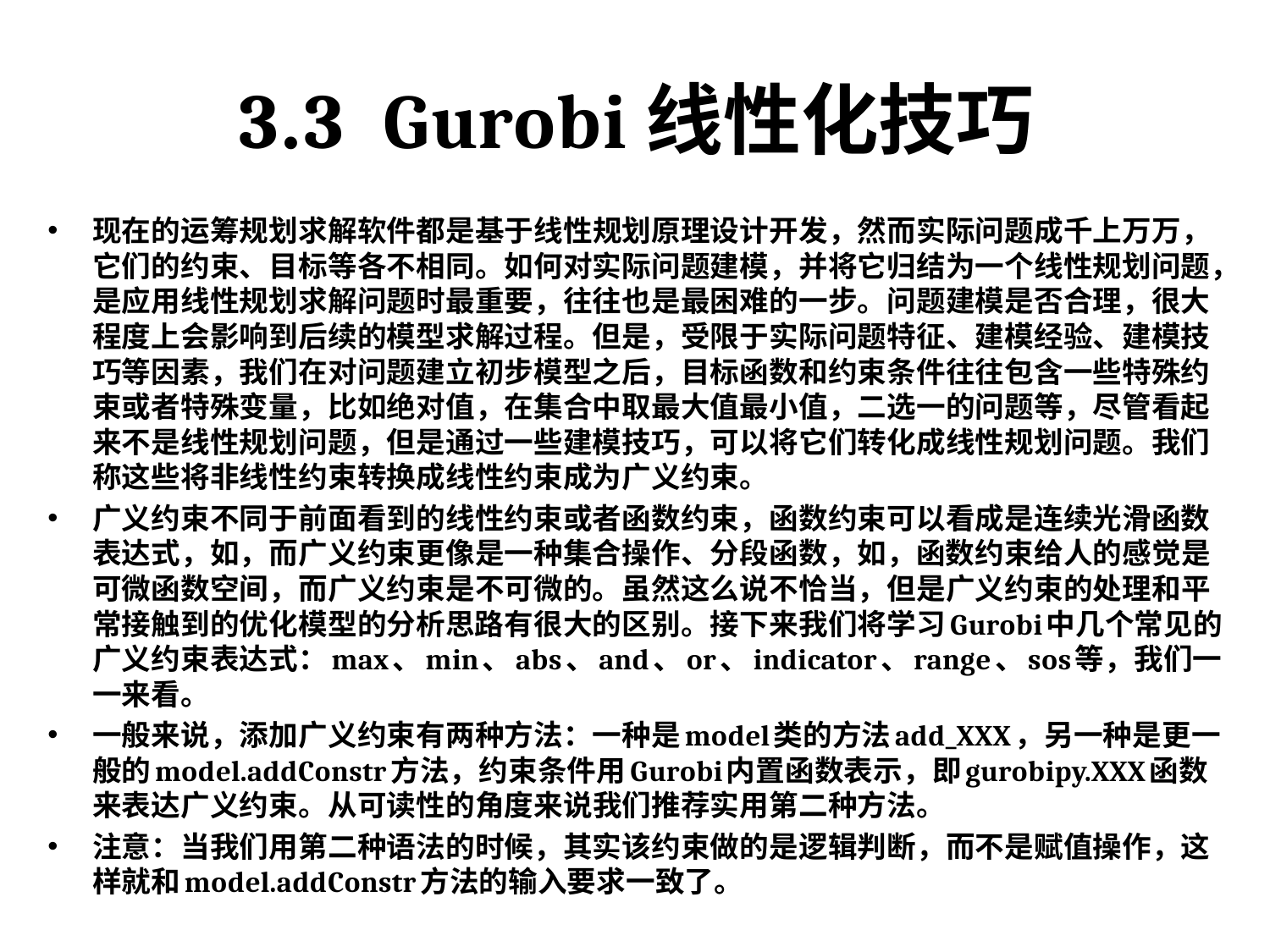

# 3.3  Gurobi线性化技巧
现在的运筹规划求解软件都是基于线性规划原理设计开发，然而实际问题成千上万万，它们的约束、目标等各不相同。如何对实际问题建模，并将它归结为一个线性规划问题，是应用线性规划求解问题时最重要，往往也是最困难的一步。问题建模是否合理，很大程度上会影响到后续的模型求解过程。但是，受限于实际问题特征、建模经验、建模技巧等因素，我们在对问题建立初步模型之后，目标函数和约束条件往往包含一些特殊约束或者特殊变量，比如绝对值，在集合中取最大值最小值，二选一的问题等，尽管看起来不是线性规划问题，但是通过一些建模技巧，可以将它们转化成线性规划问题。我们称这些将非线性约束转换成线性约束成为广义约束。
广义约束不同于前面看到的线性约束或者函数约束，函数约束可以看成是连续光滑函数表达式，如，而广义约束更像是一种集合操作、分段函数，如，函数约束给人的感觉是可微函数空间，而广义约束是不可微的。虽然这么说不恰当，但是广义约束的处理和平常接触到的优化模型的分析思路有很大的区别。接下来我们将学习Gurobi中几个常见的广义约束表达式：max、min、abs、and、or、indicator、range、sos等，我们一一来看。
一般来说，添加广义约束有两种方法：一种是model类的方法add_XXX，另一种是更一般的model.addConstr方法，约束条件用Gurobi内置函数表示，即gurobipy.XXX函数来表达广义约束。从可读性的角度来说我们推荐实用第二种方法。
注意：当我们用第二种语法的时候，其实该约束做的是逻辑判断，而不是赋值操作，这样就和model.addConstr方法的输入要求一致了。